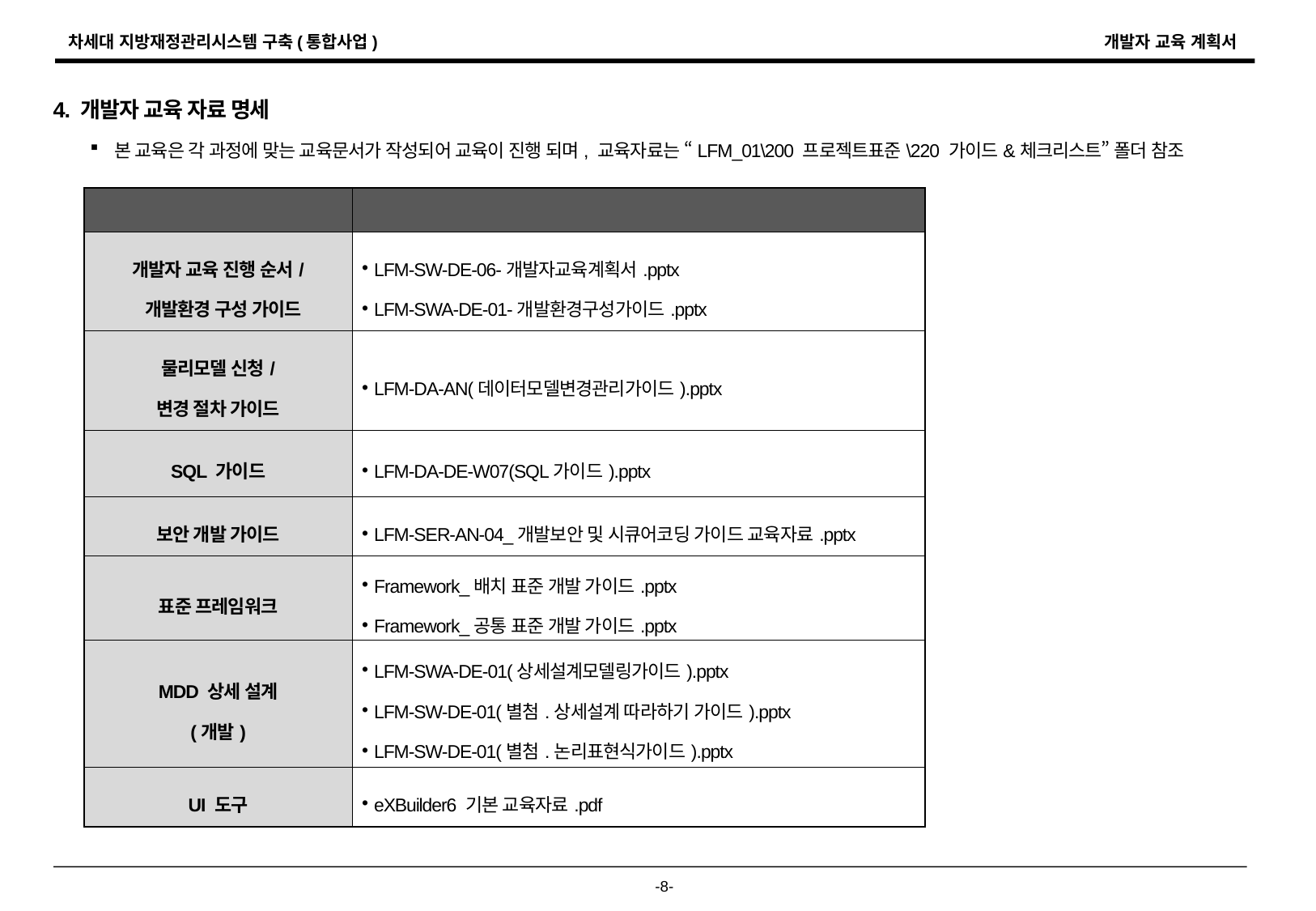

4. 개발자 교육 자료 명세
본 교육은 각 과정에 맞는 교육문서가 작성되어 교육이 진행 되며, 교육자료는 “LFM_01\200 프로젝트표준\220 가이드&체크리스트” 폴더 참조
| 교육 과정 | 교육 자료 |
| --- | --- |
| 개발자 교육 진행 순서/ 개발환경 구성 가이드 | LFM-SW-DE-06-개발자교육계획서.pptx LFM-SWA-DE-01-개발환경구성가이드.pptx |
| 물리모델 신청/ 변경 절차 가이드 | LFM-DA-AN(데이터모델변경관리가이드).pptx |
| SQL 가이드 | LFM-DA-DE-W07(SQL가이드).pptx |
| 보안 개발 가이드 | LFM-SER-AN-04\_개발보안 및 시큐어코딩 가이드 교육자료.pptx |
| 표준 프레임워크 | Framework\_배치 표준 개발 가이드.pptx Framework\_공통 표준 개발 가이드.pptx |
| MDD 상세 설계 (개발) | LFM-SWA-DE-01(상세설계모델링가이드).pptx LFM-SW-DE-01(별첨.상세설계 따라하기 가이드).pptx LFM-SW-DE-01(별첨.논리표현식가이드).pptx |
| UI 도구 | eXBuilder6 기본 교육자료.pdf |